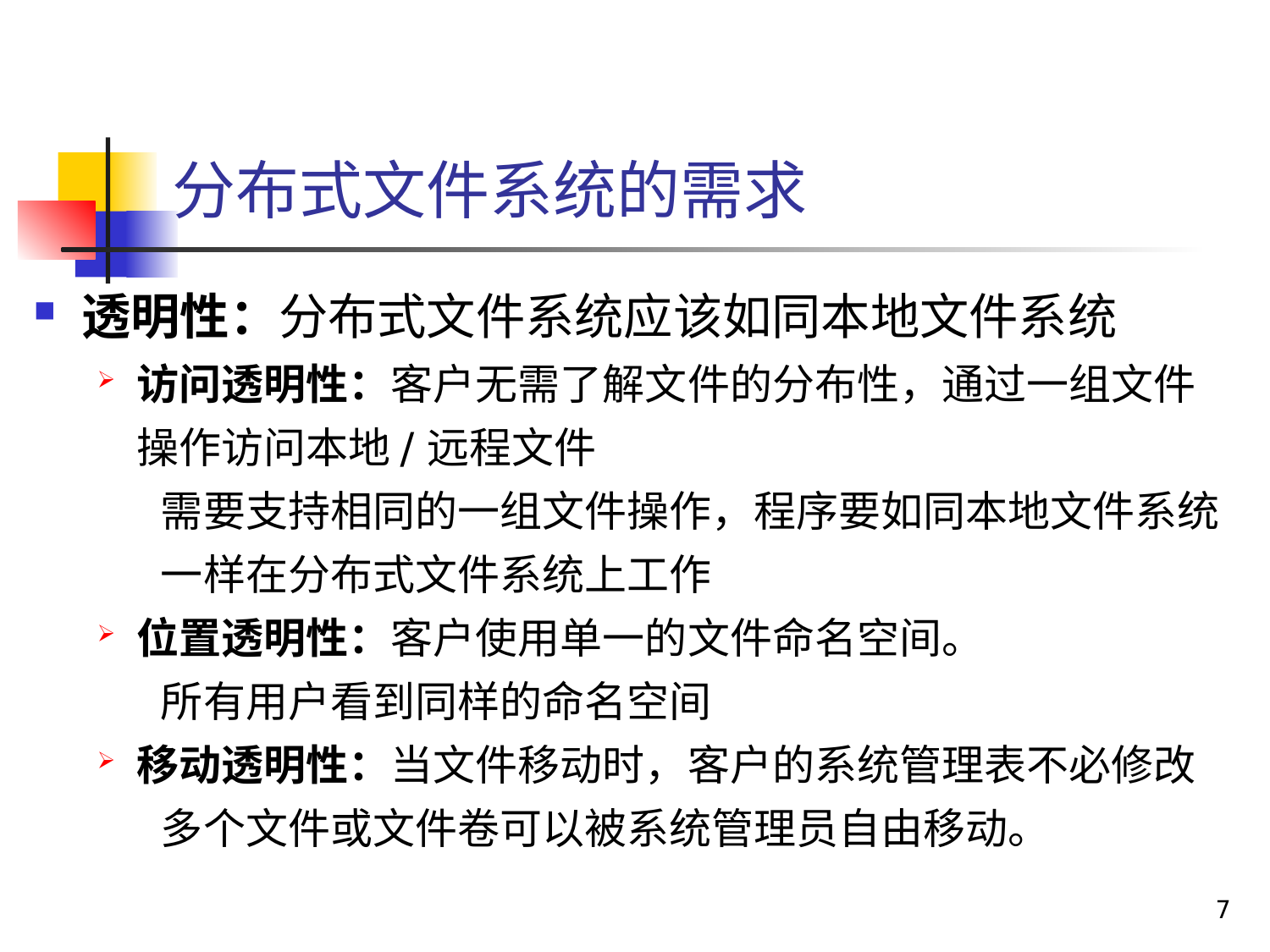

分布式文件系统的需求
透明性：分布式文件系统应该如同本地文件系统
访问透明性：客户无需了解文件的分布性，通过一组文件操作访问本地/远程文件
需要支持相同的一组文件操作，程序要如同本地文件系统一样在分布式文件系统上工作
位置透明性：客户使用单一的文件命名空间。
所有用户看到同样的命名空间
移动透明性：当文件移动时，客户的系统管理表不必修改
多个文件或文件卷可以被系统管理员自由移动。
7